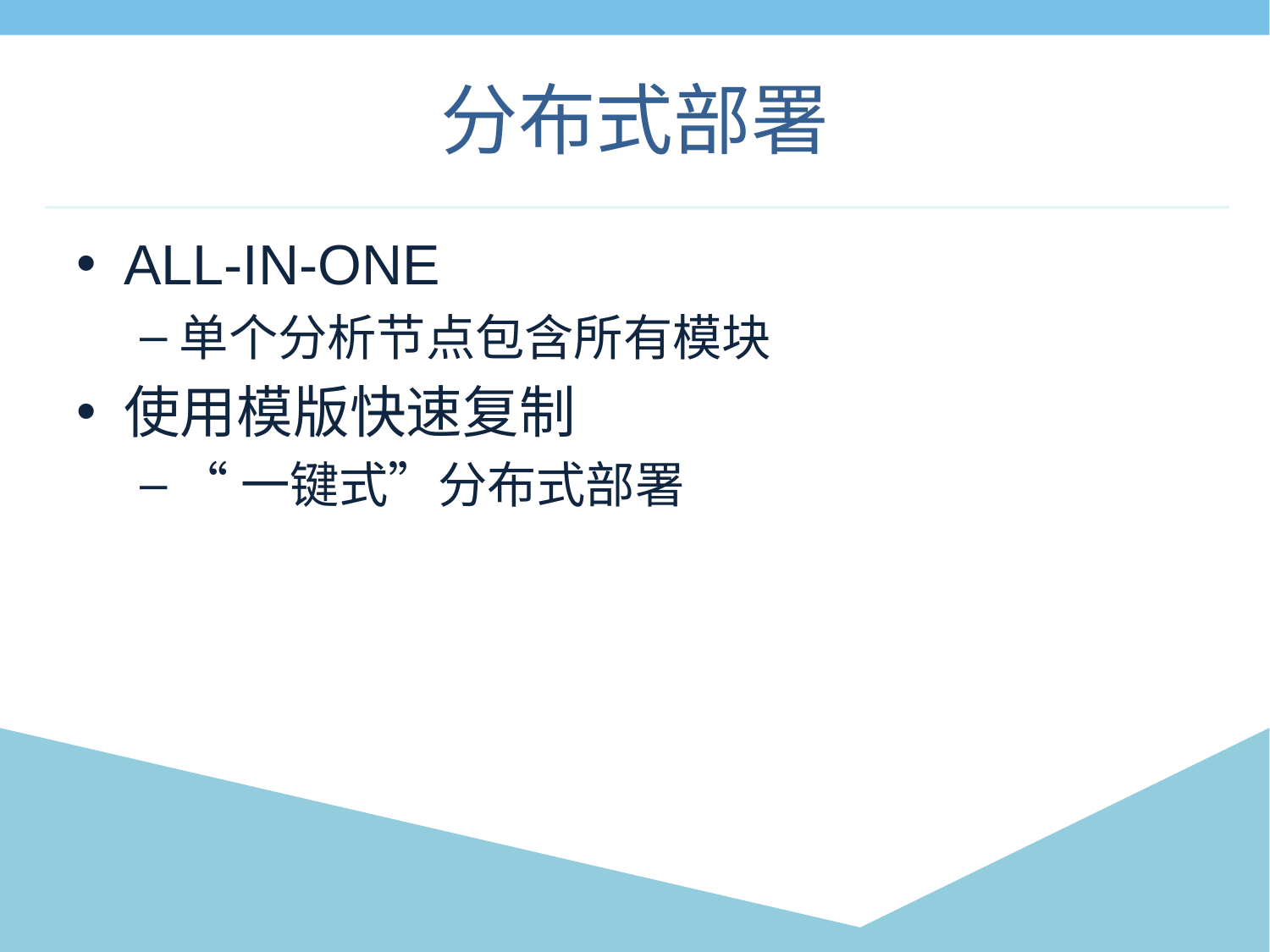

# 分布式部署
ALL-IN-ONE
单个分析节点包含所有模块
使用模版快速复制
“一键式”分布式部署